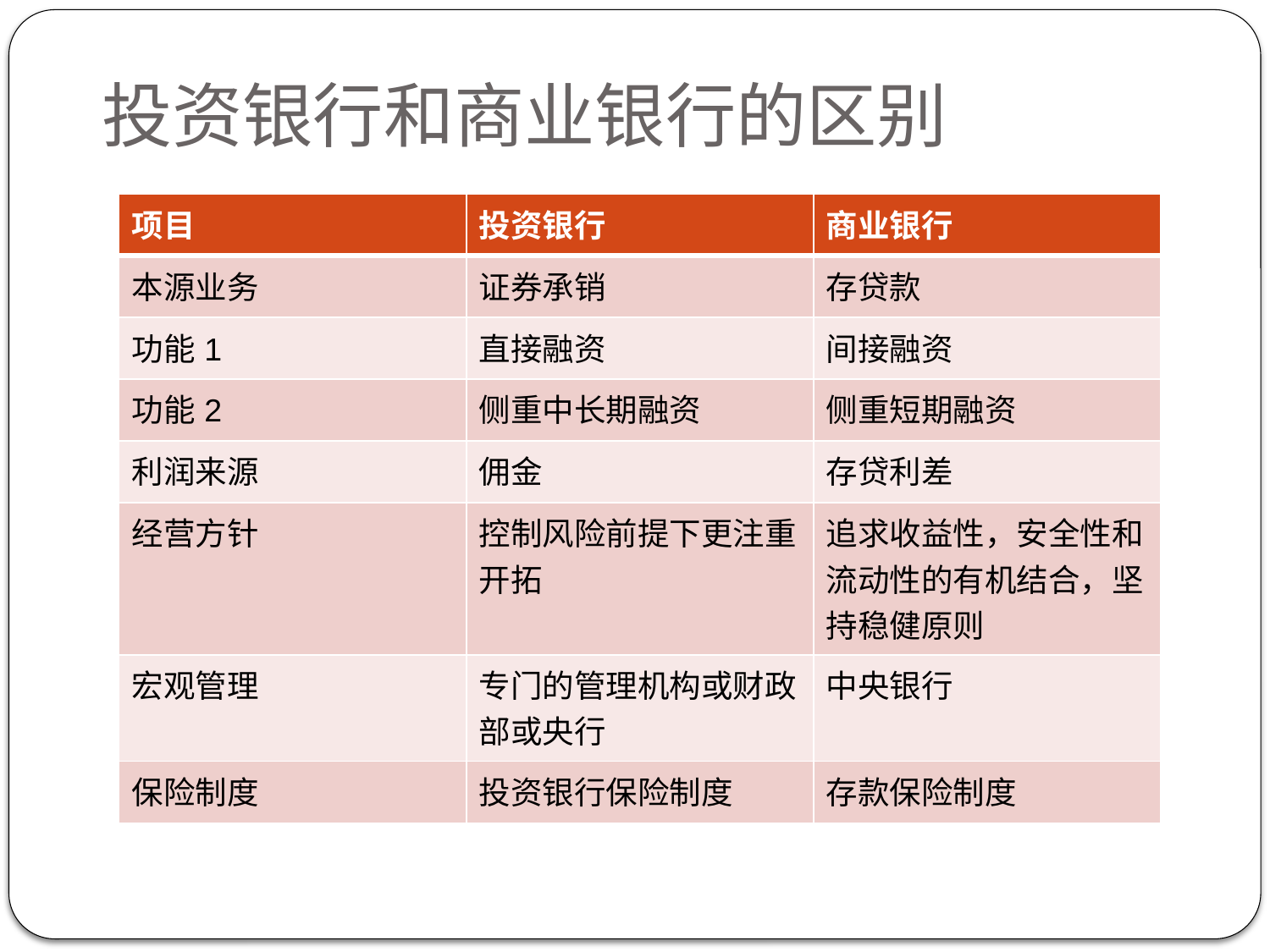

# 投资银行和商业银行的区别
| 项目 | 投资银行 | 商业银行 |
| --- | --- | --- |
| 本源业务 | 证券承销 | 存贷款 |
| 功能1 | 直接融资 | 间接融资 |
| 功能2 | 侧重中长期融资 | 侧重短期融资 |
| 利润来源 | 佣金 | 存贷利差 |
| 经营方针 | 控制风险前提下更注重开拓 | 追求收益性，安全性和流动性的有机结合，坚持稳健原则 |
| 宏观管理 | 专门的管理机构或财政部或央行 | 中央银行 |
| 保险制度 | 投资银行保险制度 | 存款保险制度 |
10